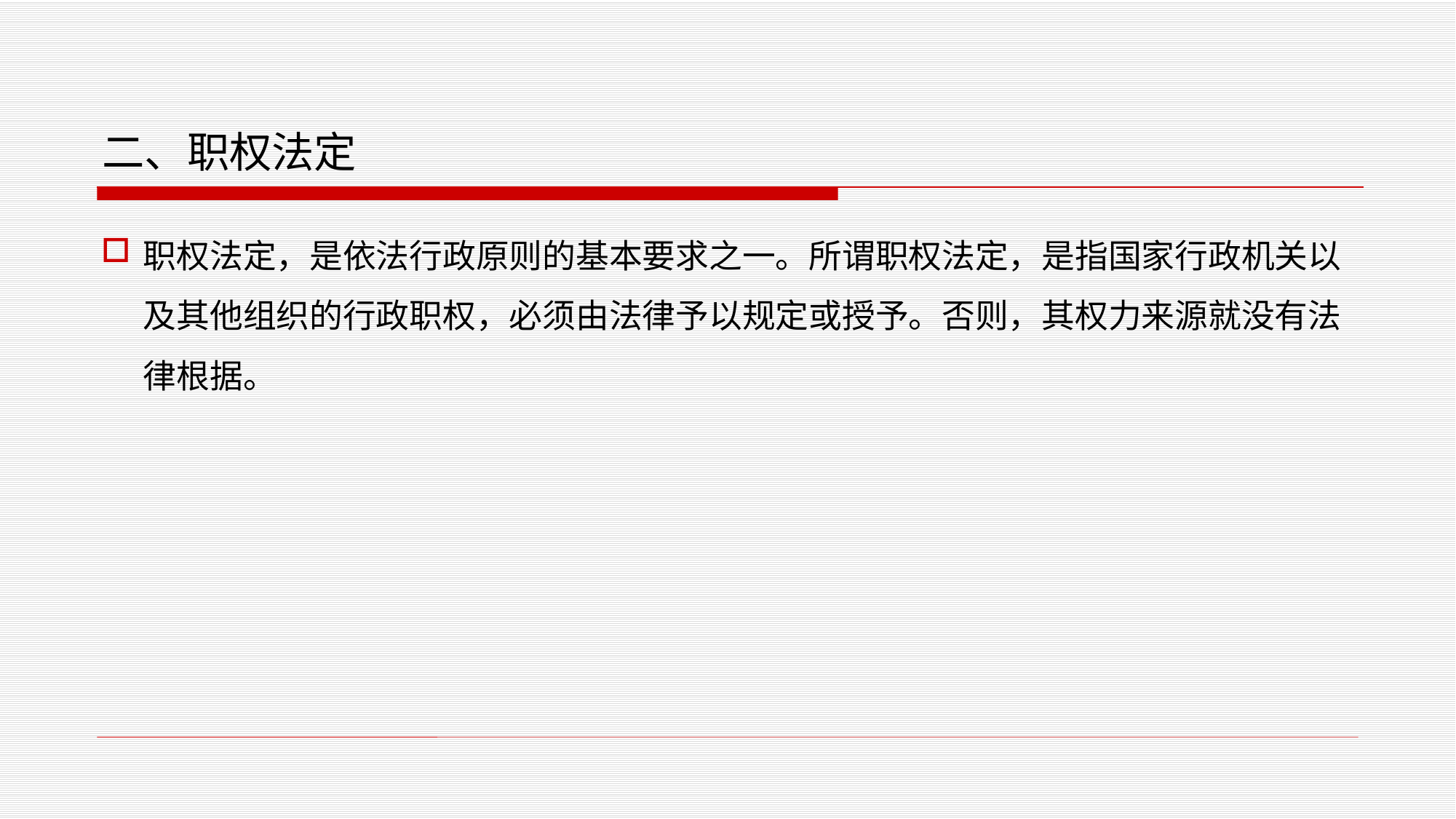

# 二、职权法定
职权法定，是依法行政原则的基本要求之一。所谓职权法定，是指国家行政机关以及其他组织的行政职权，必须由法律予以规定或授予。否则，其权力来源就没有法律根据。